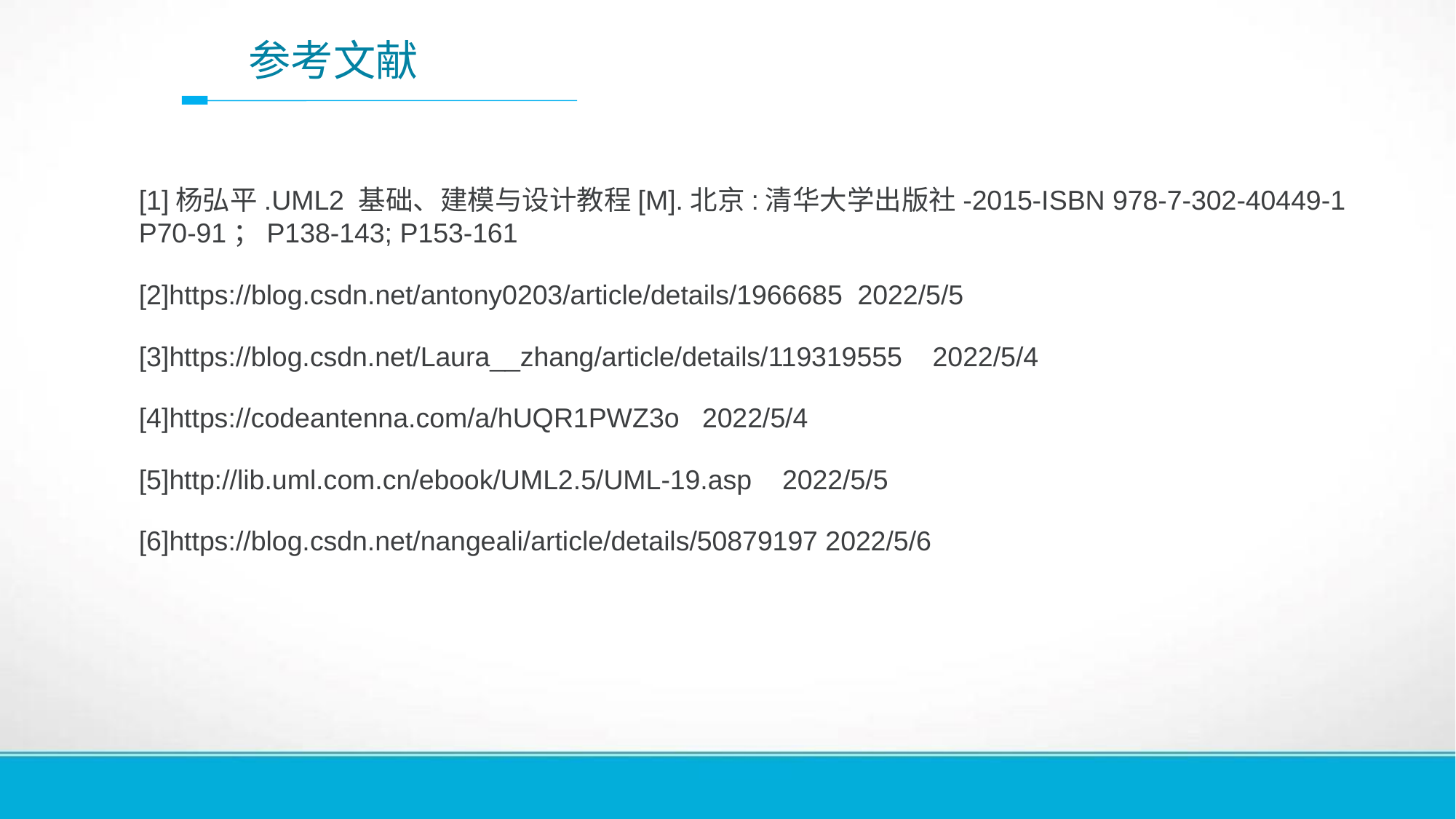

# 参考文献
[1]杨弘平.UML2 基础、建模与设计教程[M].北京:清华大学出版社-2015-ISBN 978-7-302-40449-1
P70-91；P138-143; P153-161
[2]https://blog.csdn.net/antony0203/article/details/1966685  2022/5/5
[3]https://blog.csdn.net/Laura__zhang/article/details/119319555    2022/5/4
[4]https://codeantenna.com/a/hUQR1PWZ3o   2022/5/4
[5]http://lib.uml.com.cn/ebook/UML2.5/UML-19.asp    2022/5/5
[6]https://blog.csdn.net/nangeali/article/details/50879197 2022/5/6